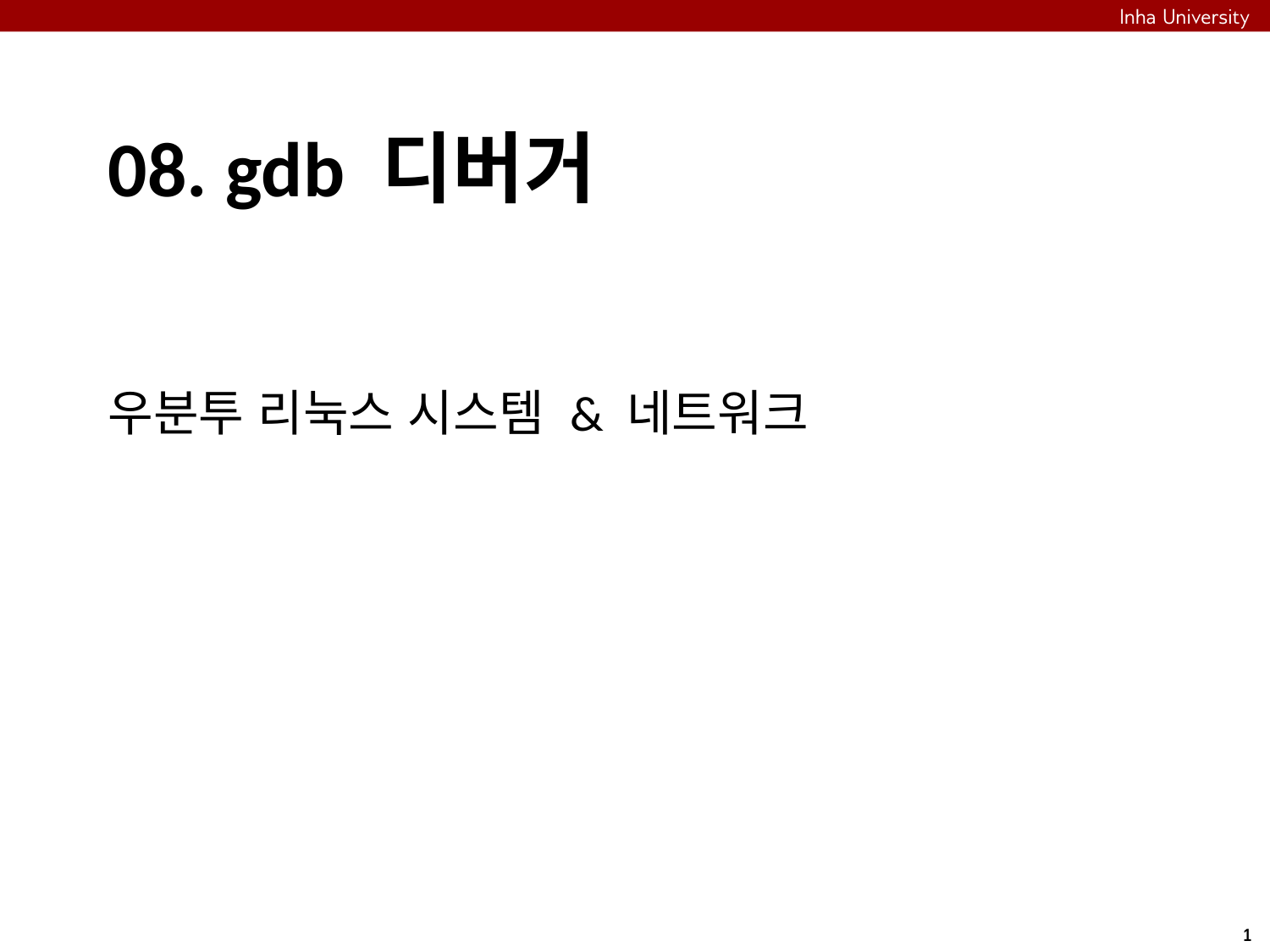

Inha University
08. gdb 디버거

우분투 리눅스 시스템 & 네트워크